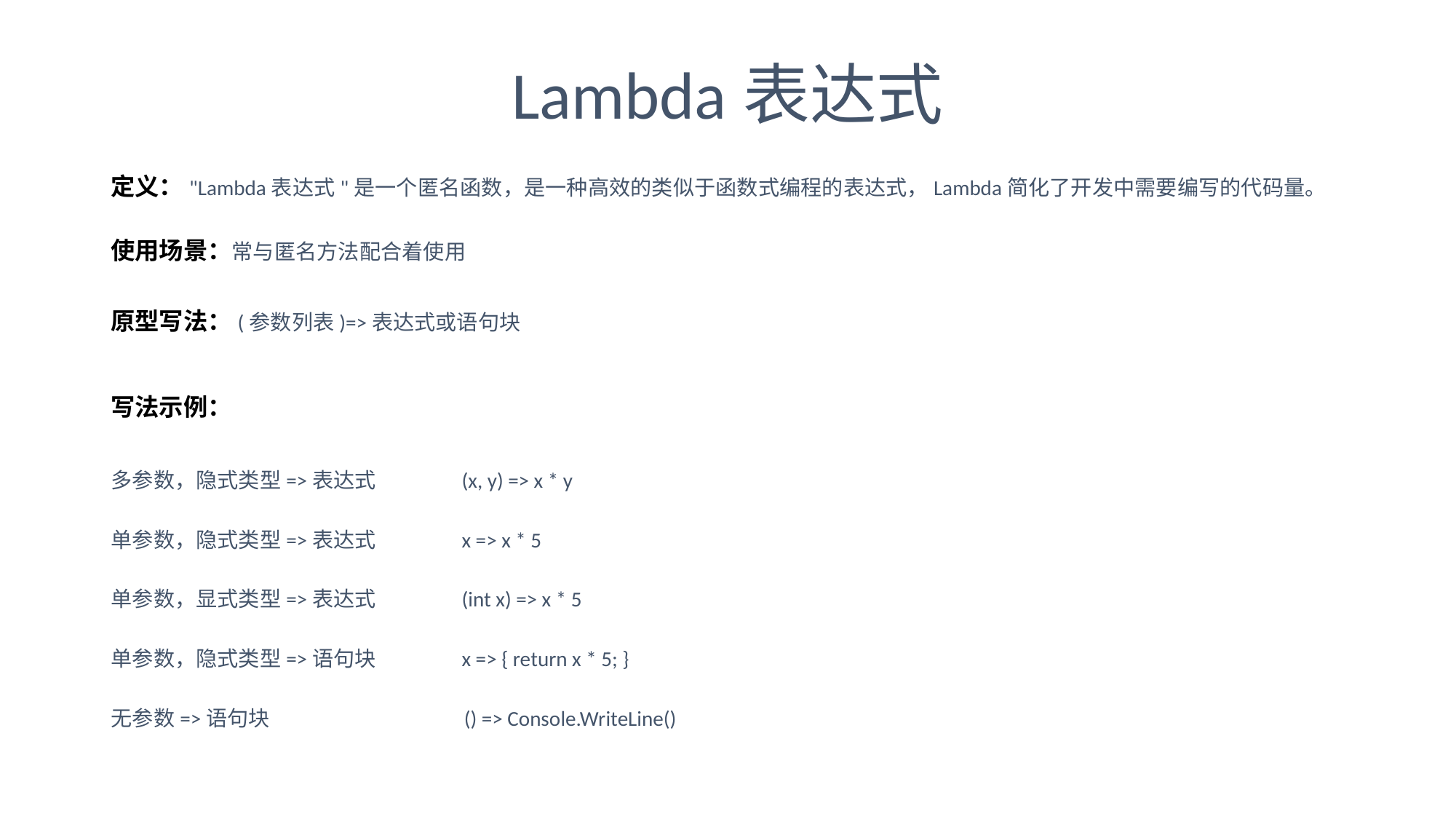

Lambda表达式

定义："Lambda表达式"是一个匿名函数，是一种高效的类似于函数式编程的表达式，Lambda简化了开发中需要编写的代码量。

使用场景：常与匿名方法配合着使用

原型写法：(参数列表)=>表达式或语句块

写法示例：

多参数，隐式类型=>表达式                 (x, y) => x * y

单参数，隐式类型=>表达式                 x => x * 5

单参数，显式类型=>表达式                 (int x) => x * 5

单参数，隐式类型=>语句块                 x => { return x * 5; }

无参数=>语句块                                        () => Console.WriteLine()